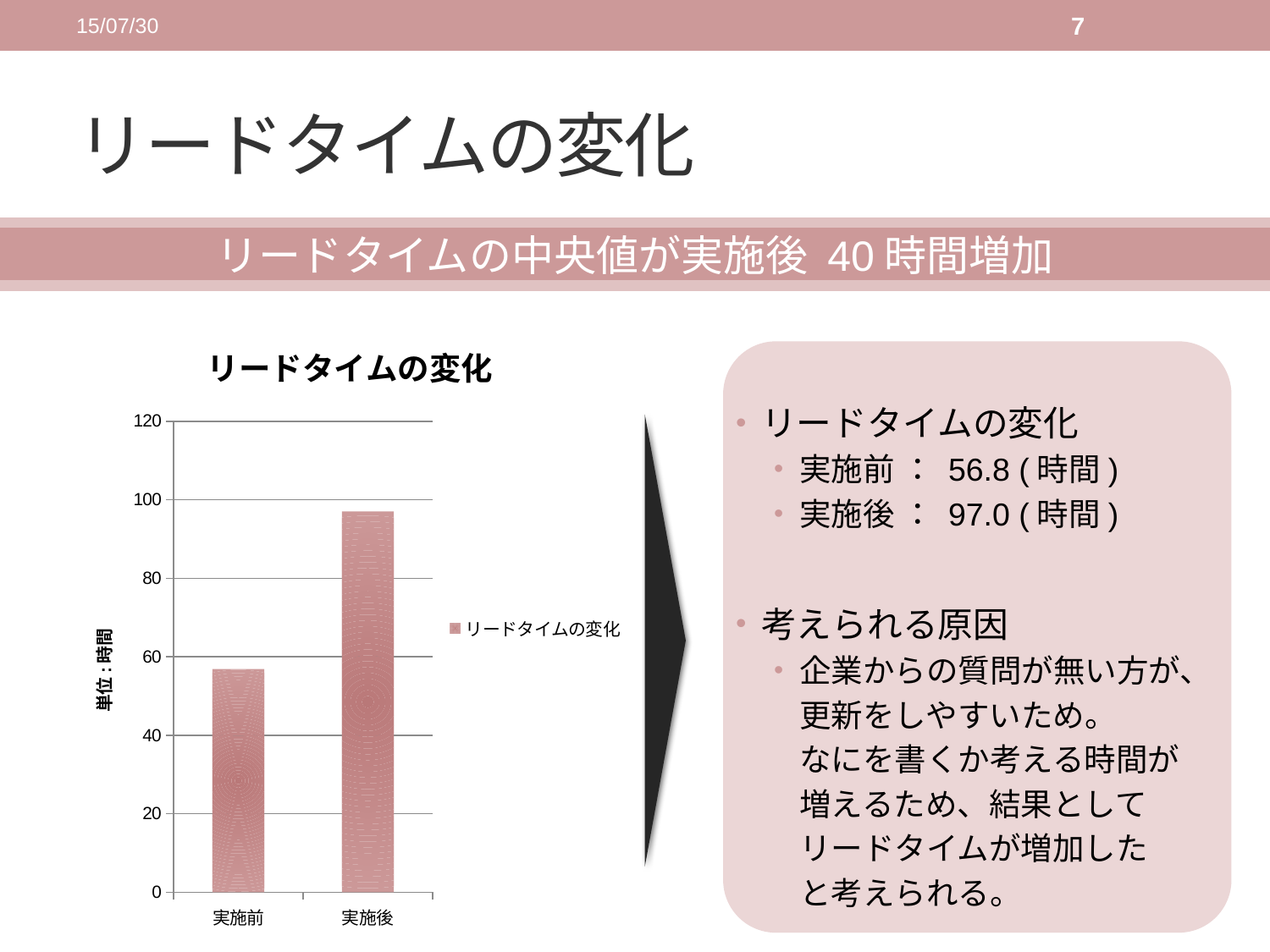

15/07/30
7
# リードタイムの変化
リードタイムの中央値が実施後 40時間増加

### Chart:

| Category | リードタイムの変化 |
|---|---|
| 実施前 | 56.81666666666691 |
| 実施後 | 96.991666666667 |
リードタイムの変化
実施前 ： 56.8 (時間)
実施後 ： 97.0 (時間)

考えられる原因
企業からの質問が無い方が、
更新をしやすいため。
なにを書くか考える時間が
増えるため、結果として
リードタイムが増加した
と考えられる。